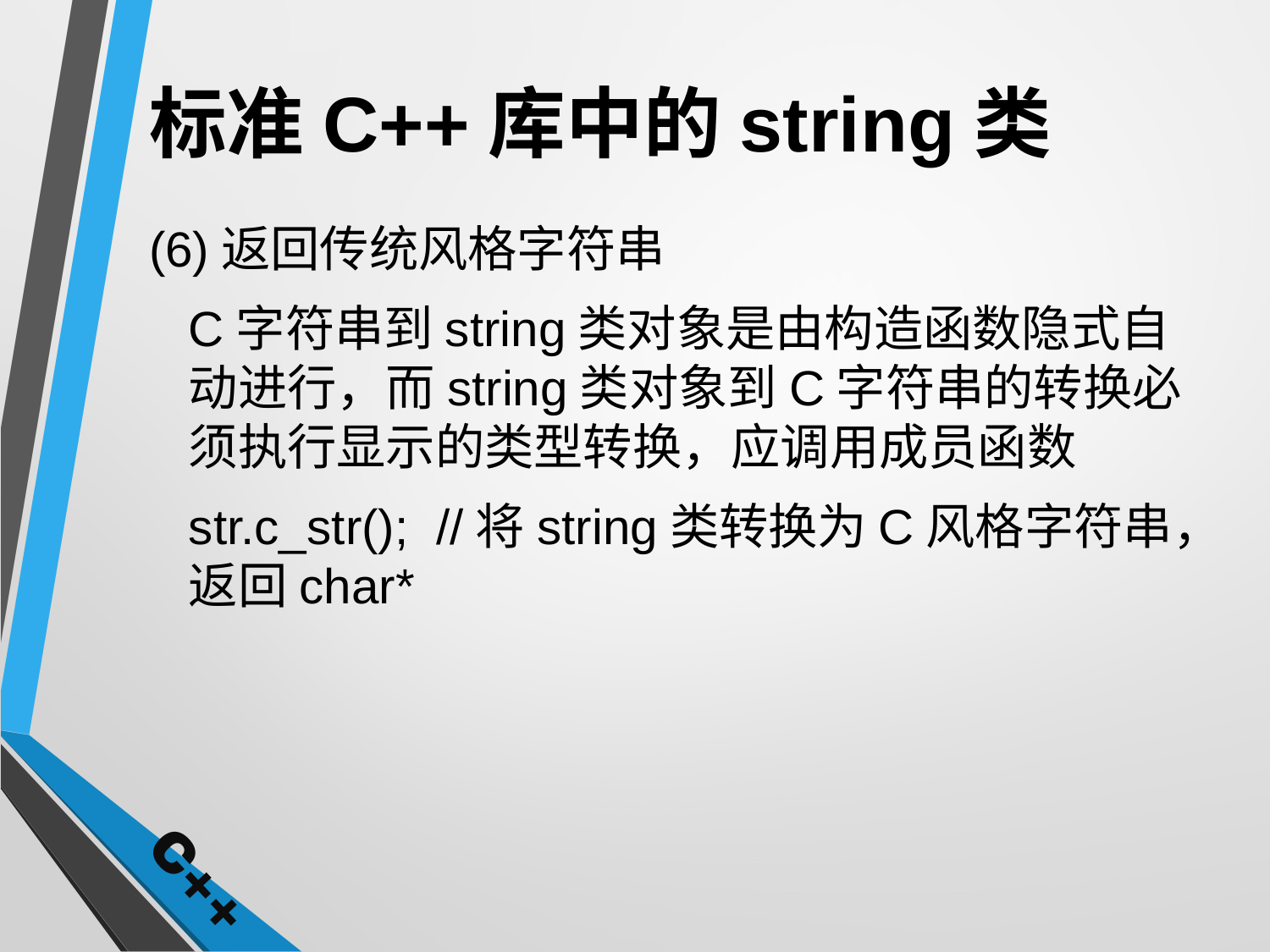

# 标准C++库中的string类
(6)返回传统风格字符串
	C字符串到string类对象是由构造函数隐式自动进行，而string类对象到C字符串的转换必须执行显示的类型转换，应调用成员函数
	str.c_str();  //将string类转换为C风格字符串，返回char*